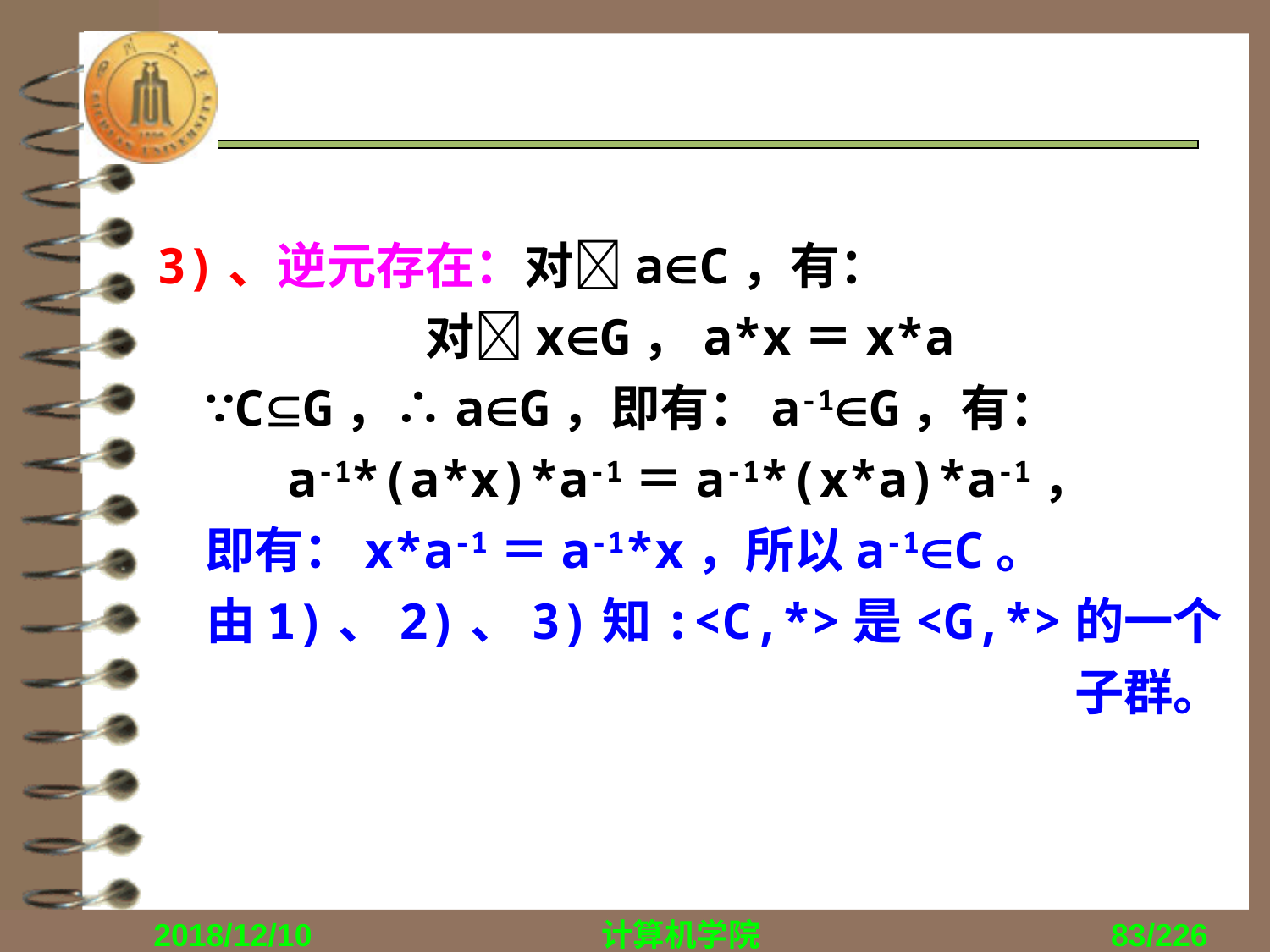

#
3)、逆元存在：对∀a∈C，有：
对∀x∈G，a*x＝x*a
	∵C⊆G，∴a∈G，即有：a-1∈G，有：
a-1*(a*x)*a-1＝a-1*(x*a)*a-1，
	即有：x*a-1＝a-1*x，所以a-1∈C。
由1)、2)、3)知:<C,*>是<G,*>的一个子群。
2018/12/10
计算机学院
83/226